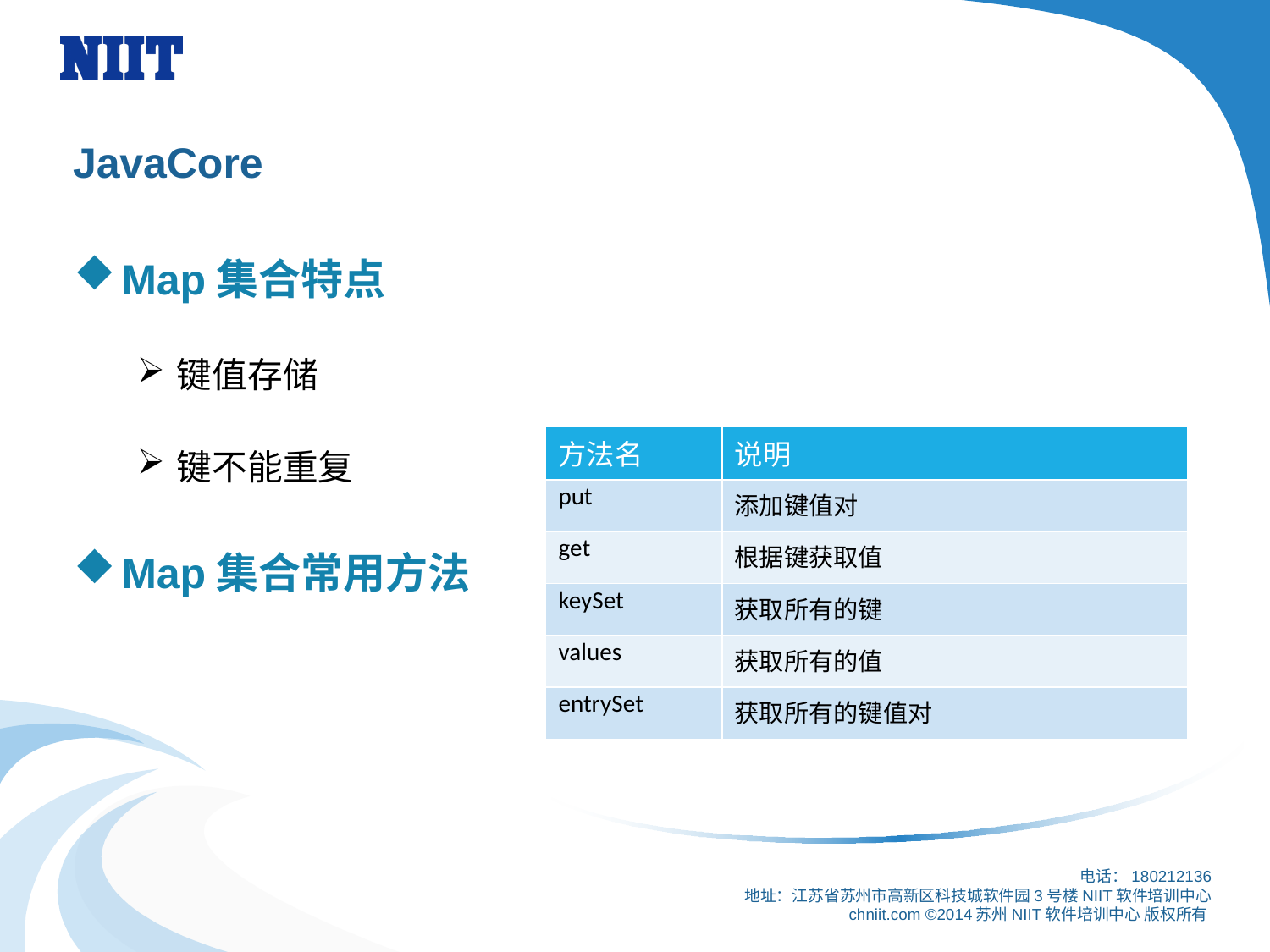

# JavaCore
Map集合特点
键值存储
键不能重复
Map集合常用方法
| 方法名 | 说明 |
| --- | --- |
| put | 添加键值对 |
| get | 根据键获取值 |
| keySet | 获取所有的键 |
| values | 获取所有的值 |
| entrySet | 获取所有的键值对 |